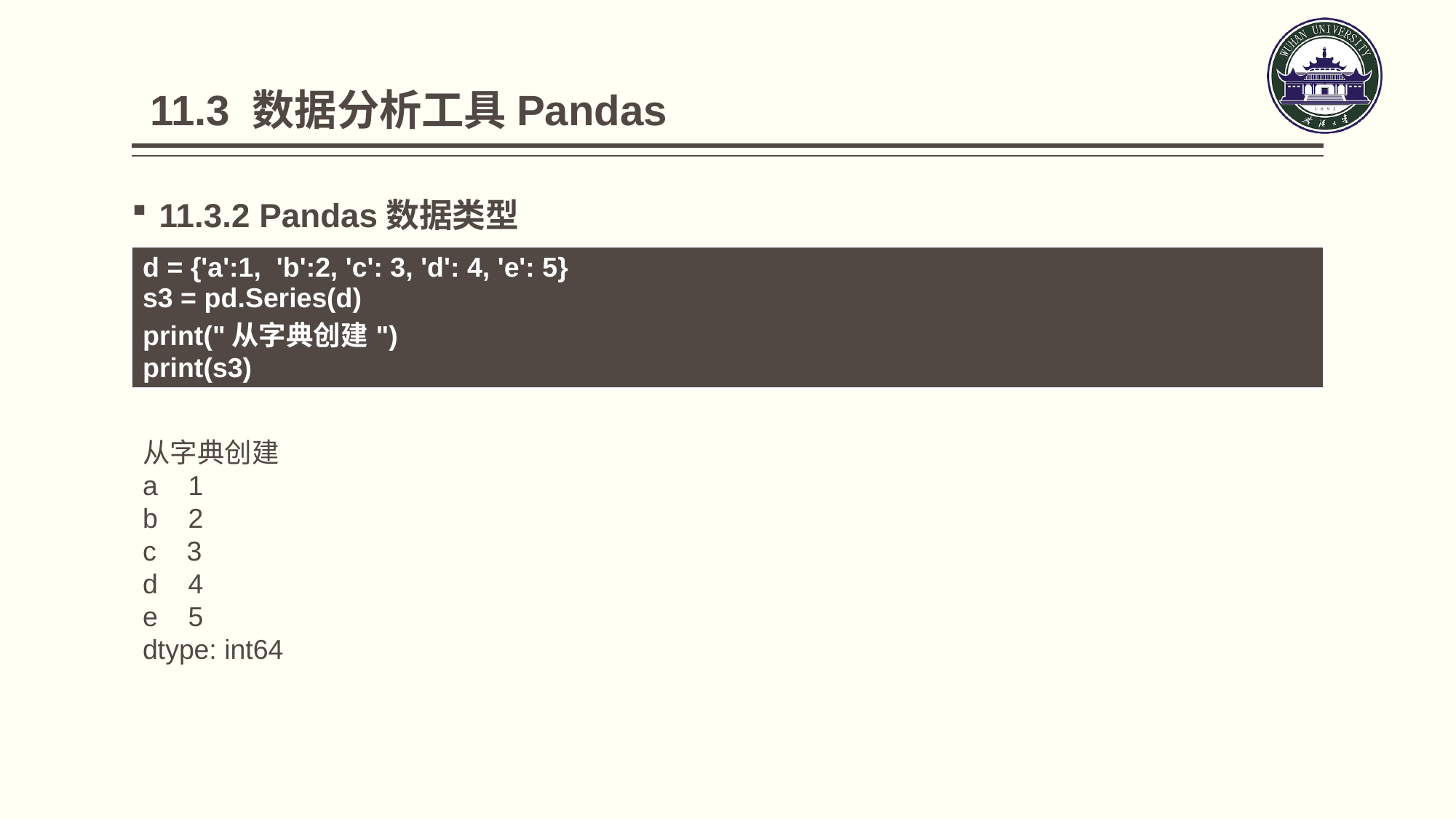

11.3 数据分析工具Pandas
11.3.2 Pandas数据类型

| d = {'a':1, 'b':2, 'c': 3, 'd': 4, 'e': 5} s3 = pd.Series(d) print("从字典创建") print(s3) |
| --- |
从字典创建
a    1
b    2
c    3
d    4
e    5
dtype: int64